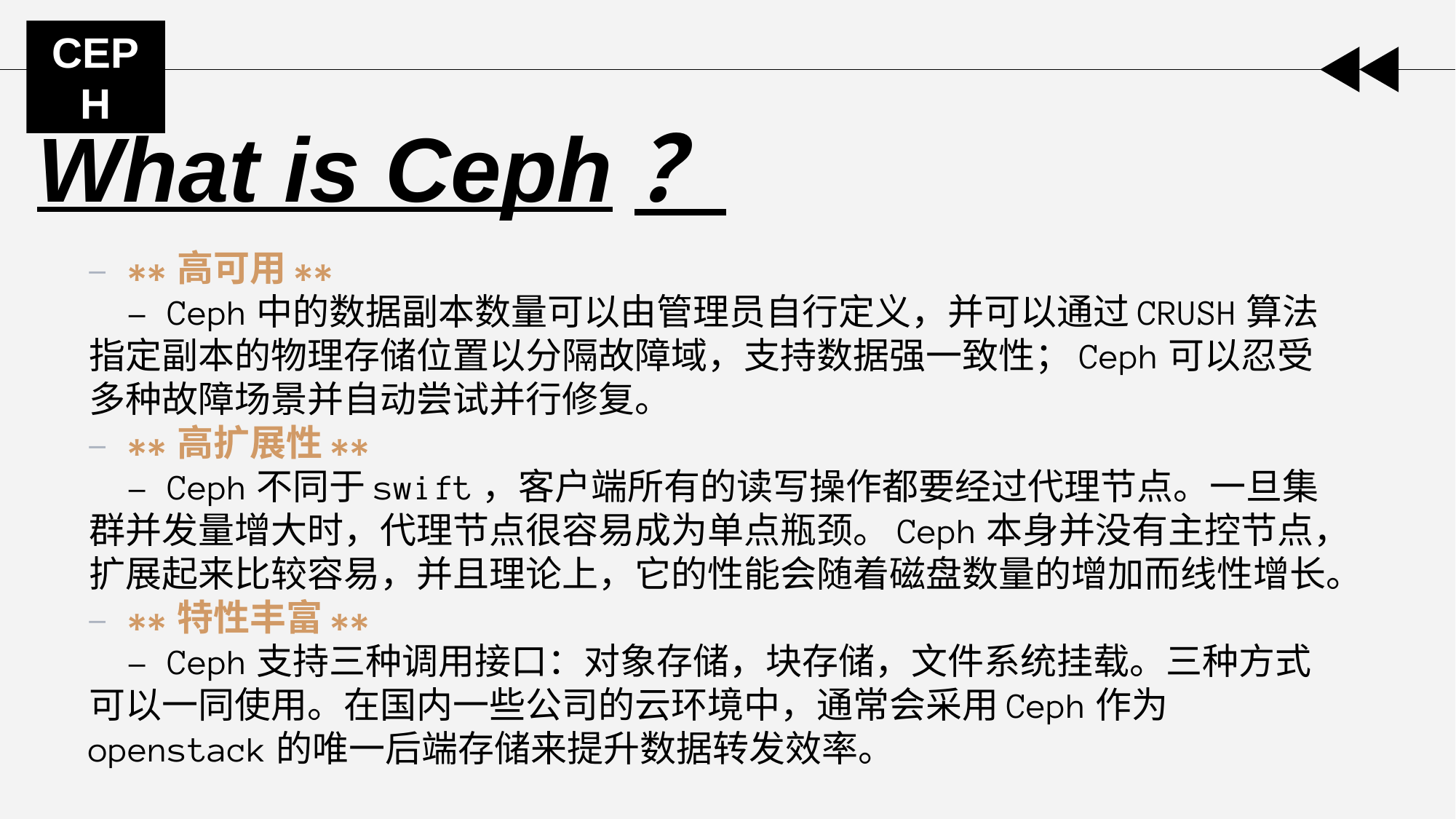

CEPH

What is Ceph？
- **高可用**
  - Ceph中的数据副本数量可以由管理员自行定义，并可以通过CRUSH算法指定副本的物理存储位置以分隔故障域，支持数据强一致性；Ceph可以忍受多种故障场景并自动尝试并行修复。
- **高扩展性**
  - Ceph不同于swift，客户端所有的读写操作都要经过代理节点。一旦集群并发量增大时，代理节点很容易成为单点瓶颈。Ceph本身并没有主控节点，扩展起来比较容易，并且理论上，它的性能会随着磁盘数量的增加而线性增长。
- **特性丰富**
  - Ceph支持三种调用接口：对象存储，块存储，文件系统挂载。三种方式可以一同使用。在国内一些公司的云环境中，通常会采用Ceph作为openstack的唯一后端存储来提升数据转发效率。